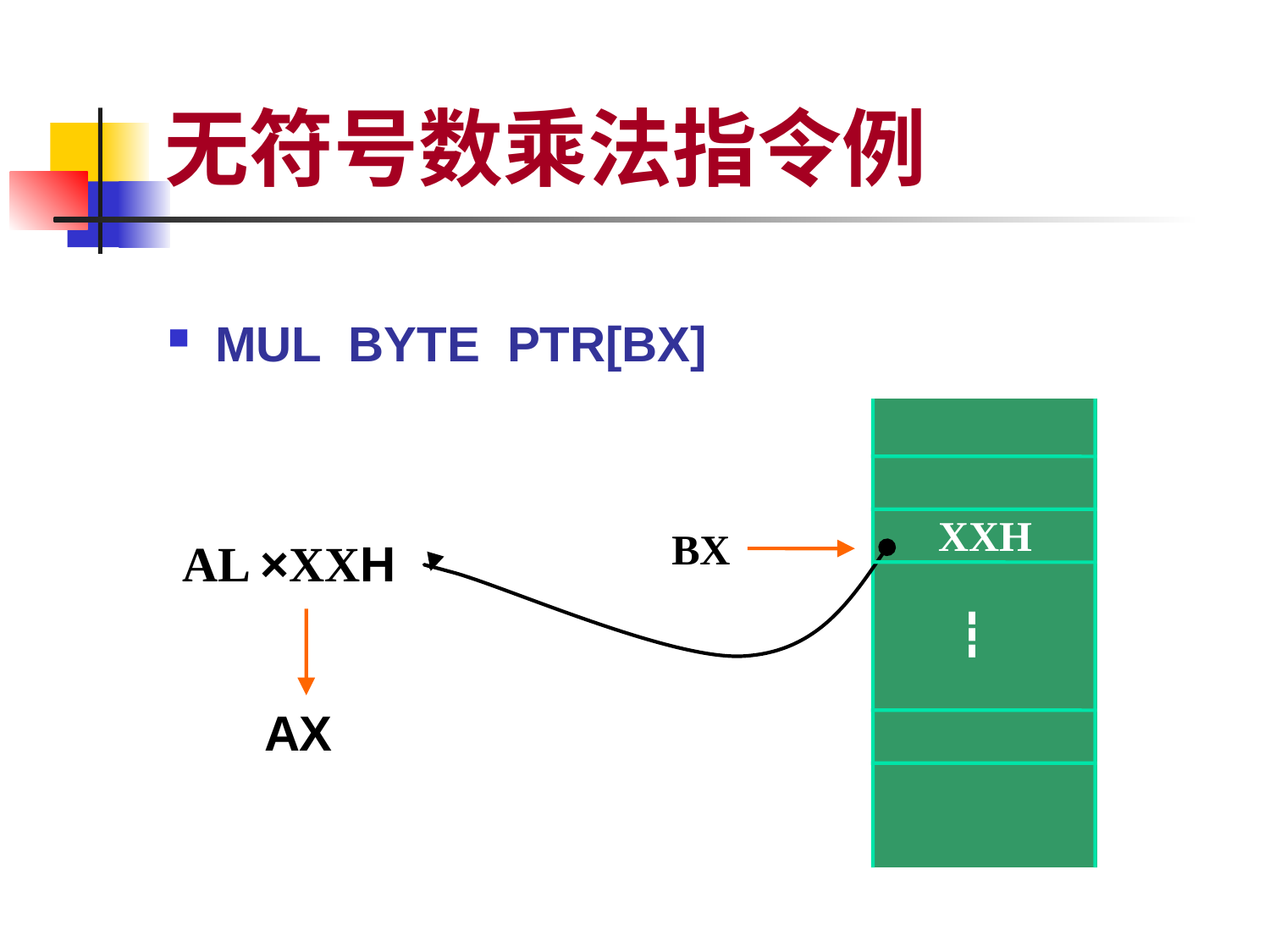

# 无符号数乘法指令例
MUL  BYTE  PTR[BX]

XXH

BX
AL ×XXH

┇

AX

108